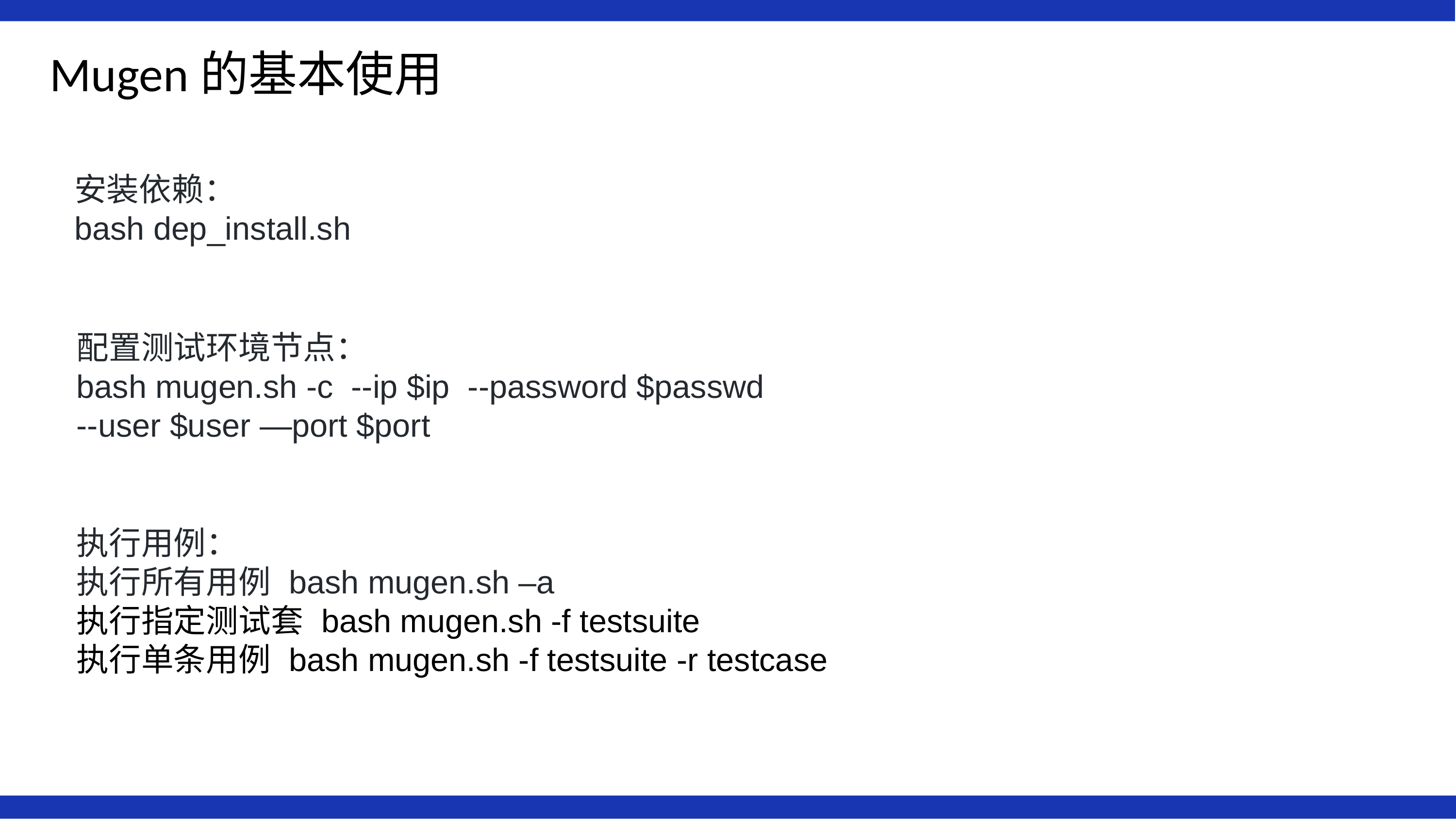

Mugen的基本使用
安装依赖：
bash dep_install.sh

配置测试环境节点：
bash mugen.sh -c  --ip $ip  --password $passwd --user $user —port $port
执行用例：
执行所有用例 bash mugen.sh –a
执行指定测试套 bash mugen.sh -f testsuite
执行单条用例 bash mugen.sh -f testsuite -r testcase